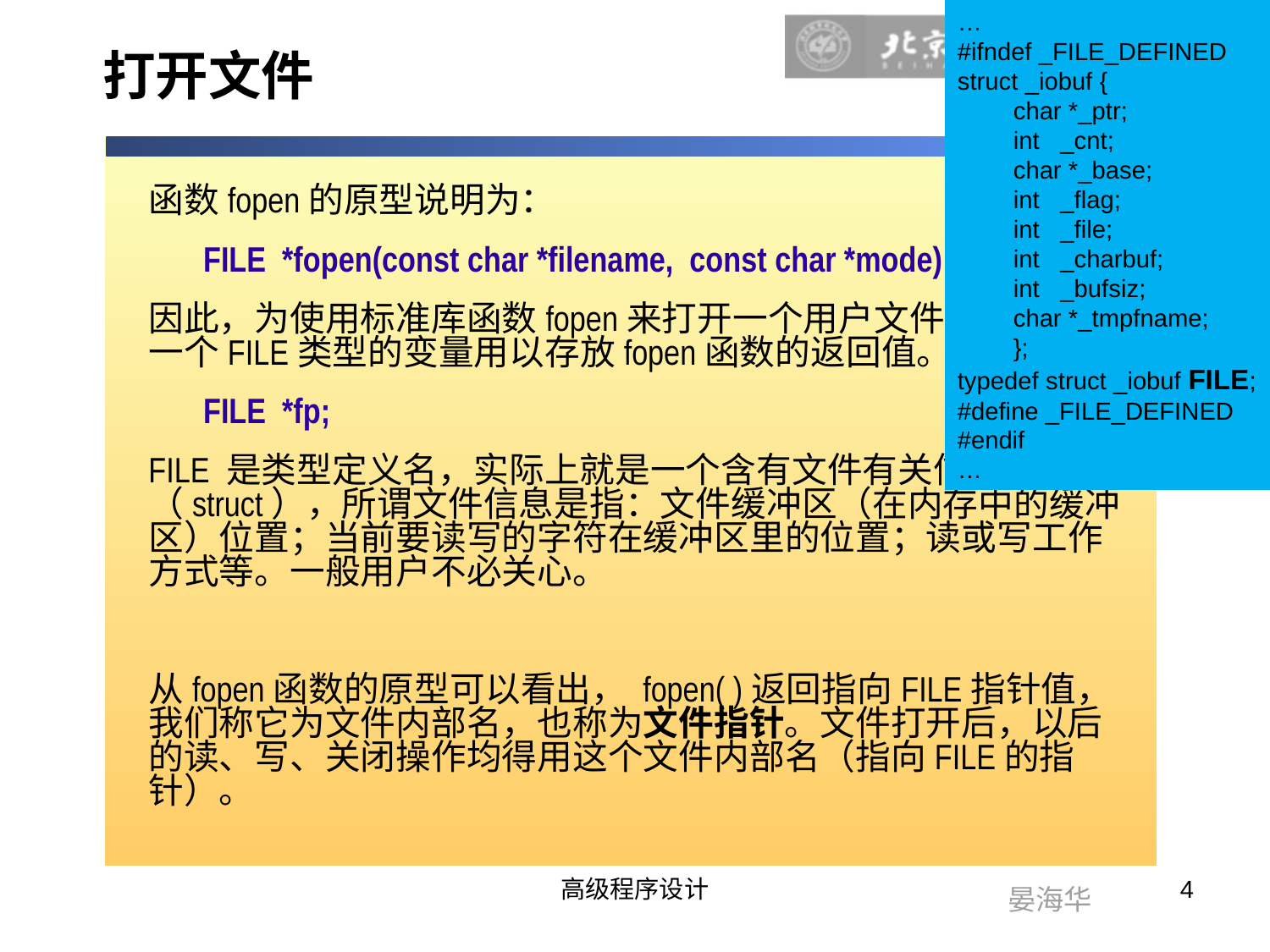

…
#ifndef _FILE_DEFINED
struct _iobuf {
        char *_ptr;
        int   _cnt;
        char *_base;
        int   _flag;
        int   _file;
        int   _charbuf;
        int   _bufsiz;
        char *_tmpfname;
        };
typedef struct _iobuf FILE;
#define _FILE_DEFINED
#endif
…
# 打开文件
函数fopen的原型说明为：
FILE  *fopen(const char *filename,  const char *mode);
因此，为使用标准库函数fopen来打开一个用户文件，先得说明一个FILE类型的变量用以存放fopen函数的返回值。如：
FILE  *fp;
FILE 是类型定义名，实际上就是一个含有文件有关信息的结构（struct），所谓文件信息是指：文件缓冲区（在内存中的缓冲区）位置；当前要读写的字符在缓冲区里的位置；读或写工作方式等。一般用户不必关心。

从fopen函数的原型可以看出， fopen( )返回指向FILE指针值，我们称它为文件内部名，也称为文件指针。文件打开后，以后的读、写、关闭操作均得用这个文件内部名（指向FILE的指针）。
高级程序设计
4